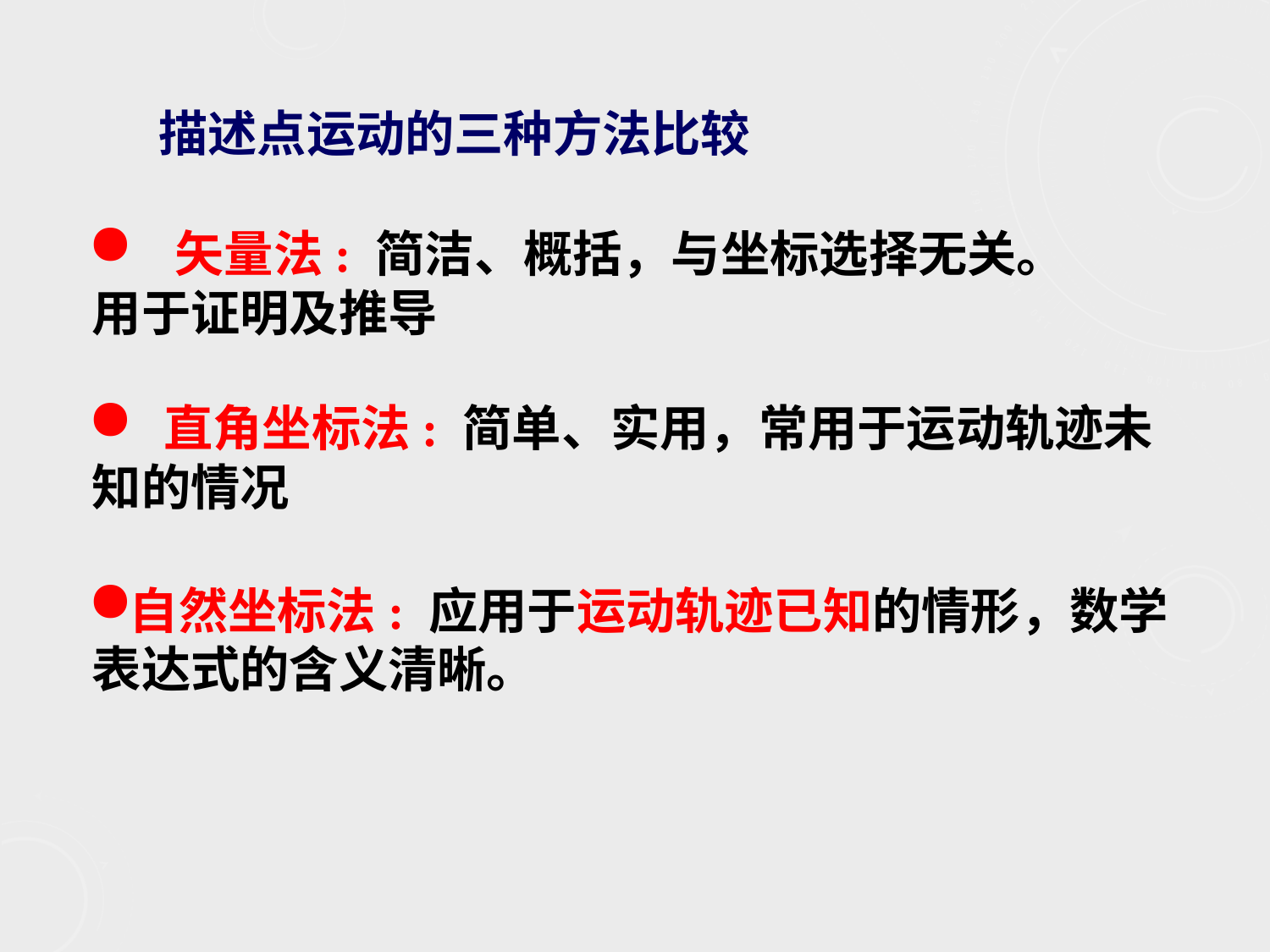

描述点运动的三种方法比较
   矢量法: 简洁、概括，与坐标选择无关。用于证明及推导
  直角坐标法: 简单、实用，常用于运动轨迹未知的情况
自然坐标法: 应用于运动轨迹已知的情形，数学表达式的含义清晰。